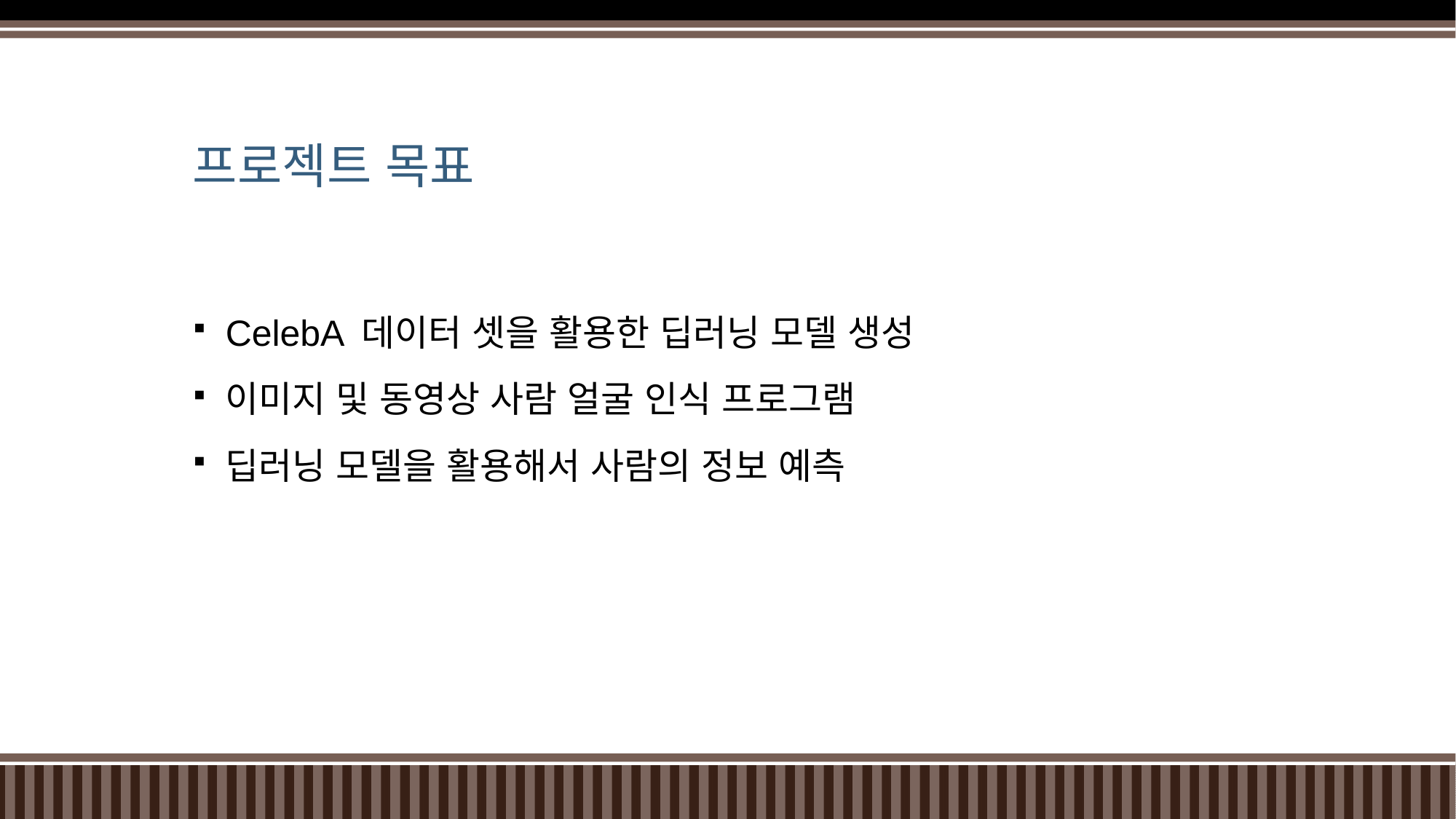

# 프로젝트 목표
CelebA 데이터 셋을 활용한 딥러닝 모델 생성
이미지 및 동영상 사람 얼굴 인식 프로그램
딥러닝 모델을 활용해서 사람의 정보 예측